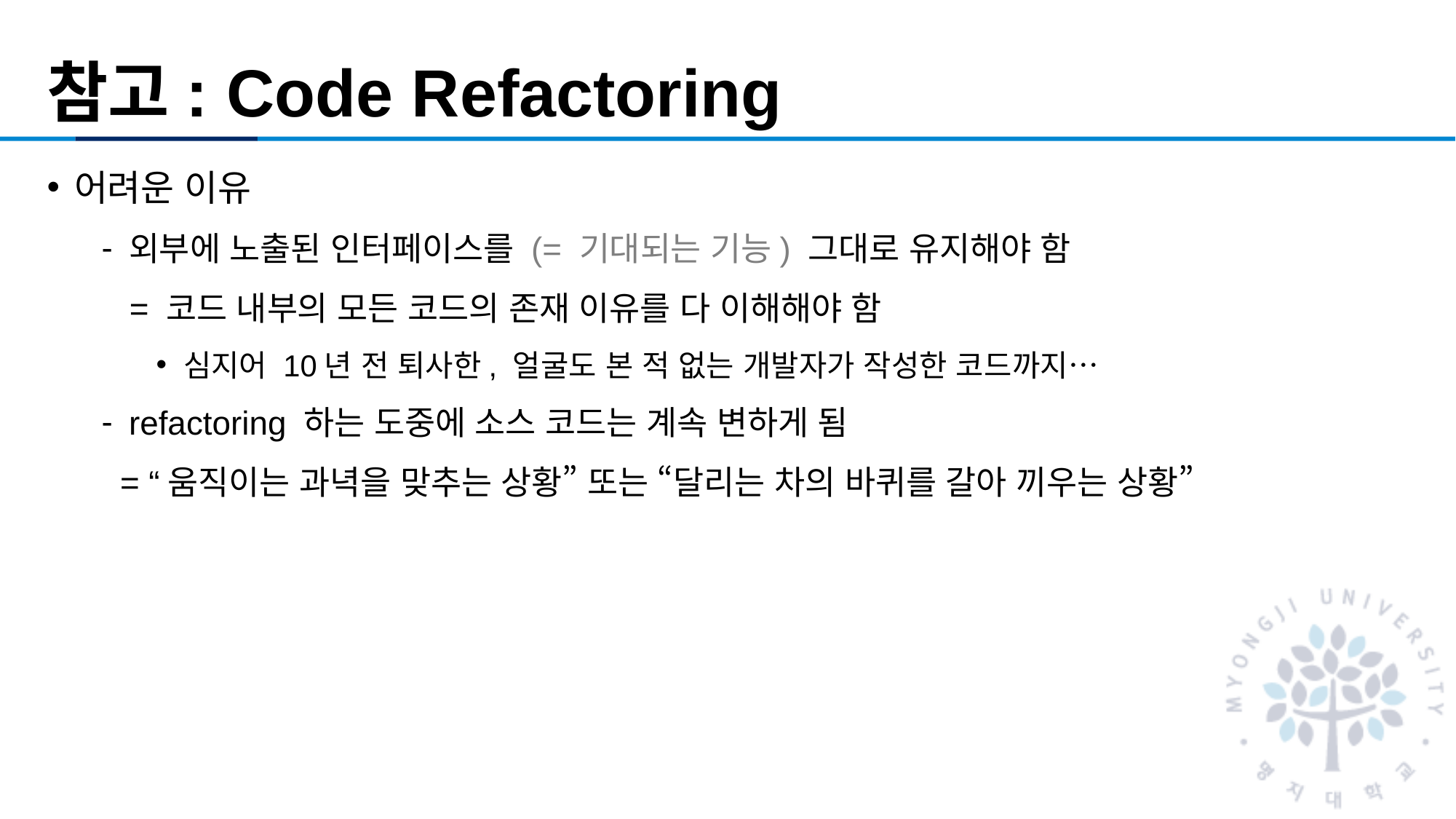

# 참고: Code Refactoring
어려운 이유
외부에 노출된 인터페이스를 (= 기대되는 기능) 그대로 유지해야 함
   = 코드 내부의 모든 코드의 존재 이유를 다 이해해야 함
심지어 10년 전 퇴사한, 얼굴도 본 적 없는 개발자가 작성한 코드까지…
refactoring 하는 도중에 소스 코드는 계속 변하게 됨
  = “움직이는 과녁을 맞추는 상황” 또는 “달리는 차의 바퀴를 갈아 끼우는 상황”